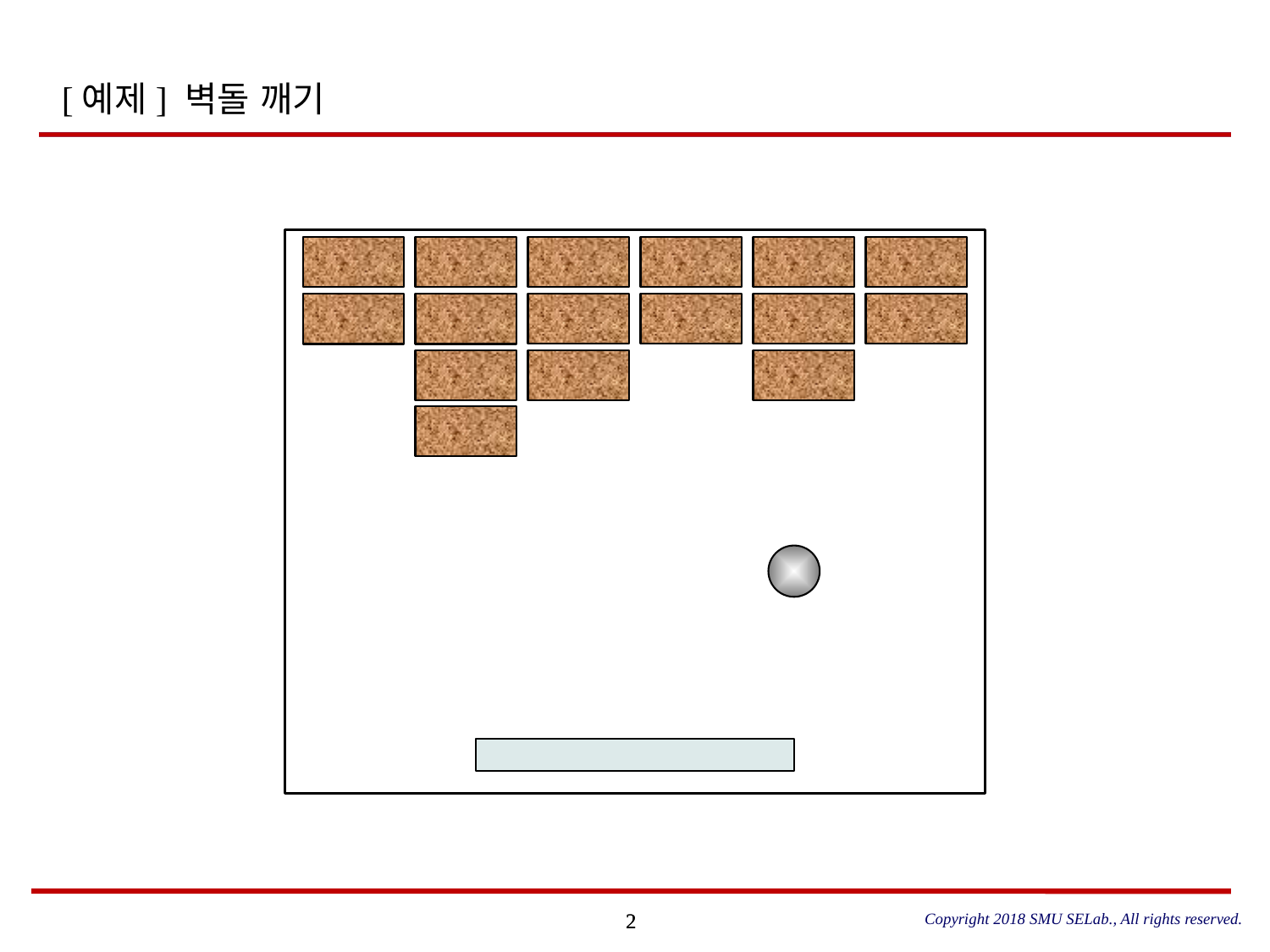

# [예제] 벽돌 깨기

Copyright 2018 SMU SELab., All rights reserved.